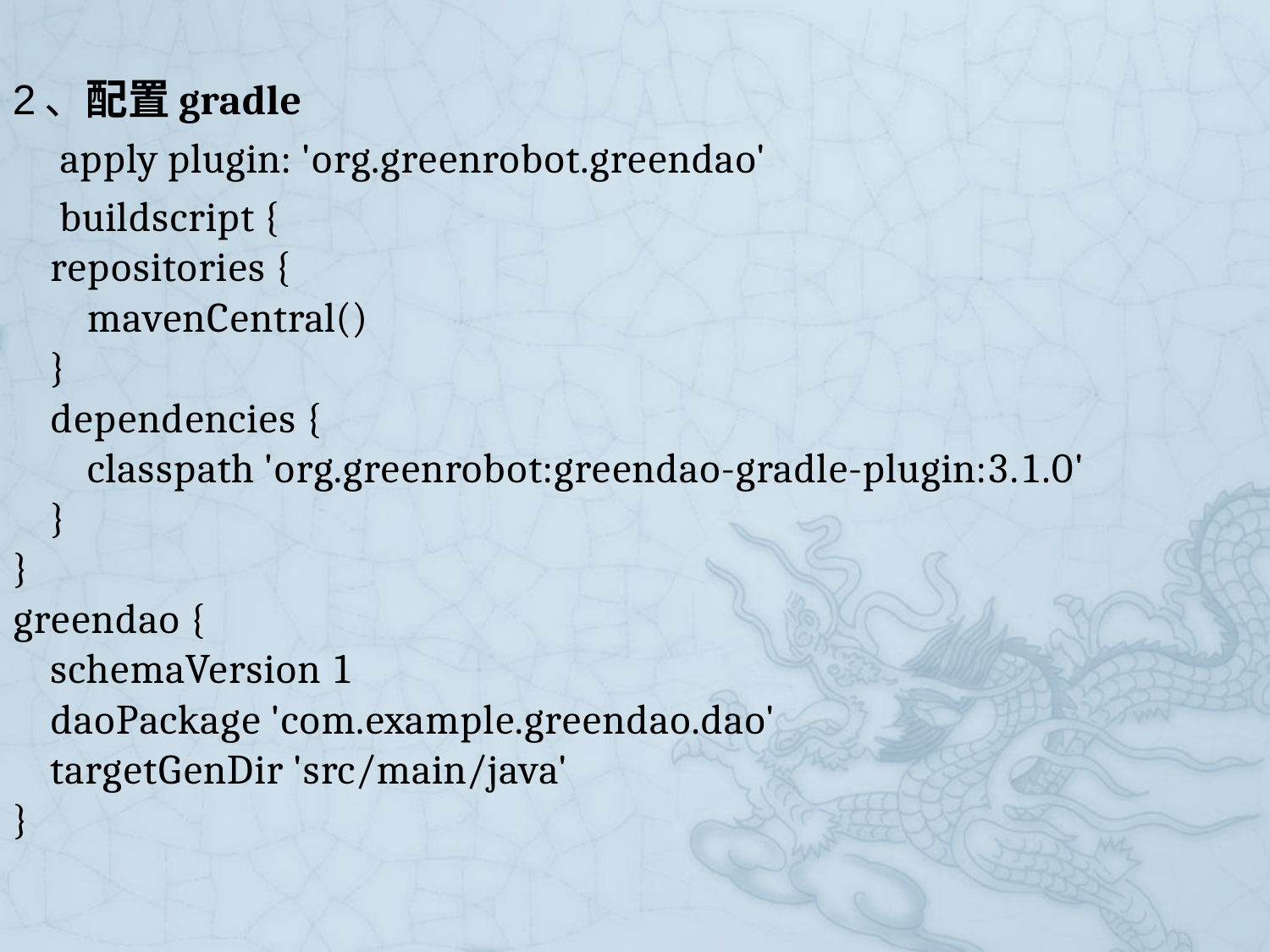

2、配置gradle
     apply plugin: 'org.greenrobot.greendao'
     buildscript {
    repositories {
        mavenCentral()
    }
    dependencies {
        classpath 'org.greenrobot:greendao-gradle-plugin:3.1.0'
    }
}
greendao {
    schemaVersion 1
    daoPackage 'com.example.greendao.dao'
    targetGenDir 'src/main/java'
}